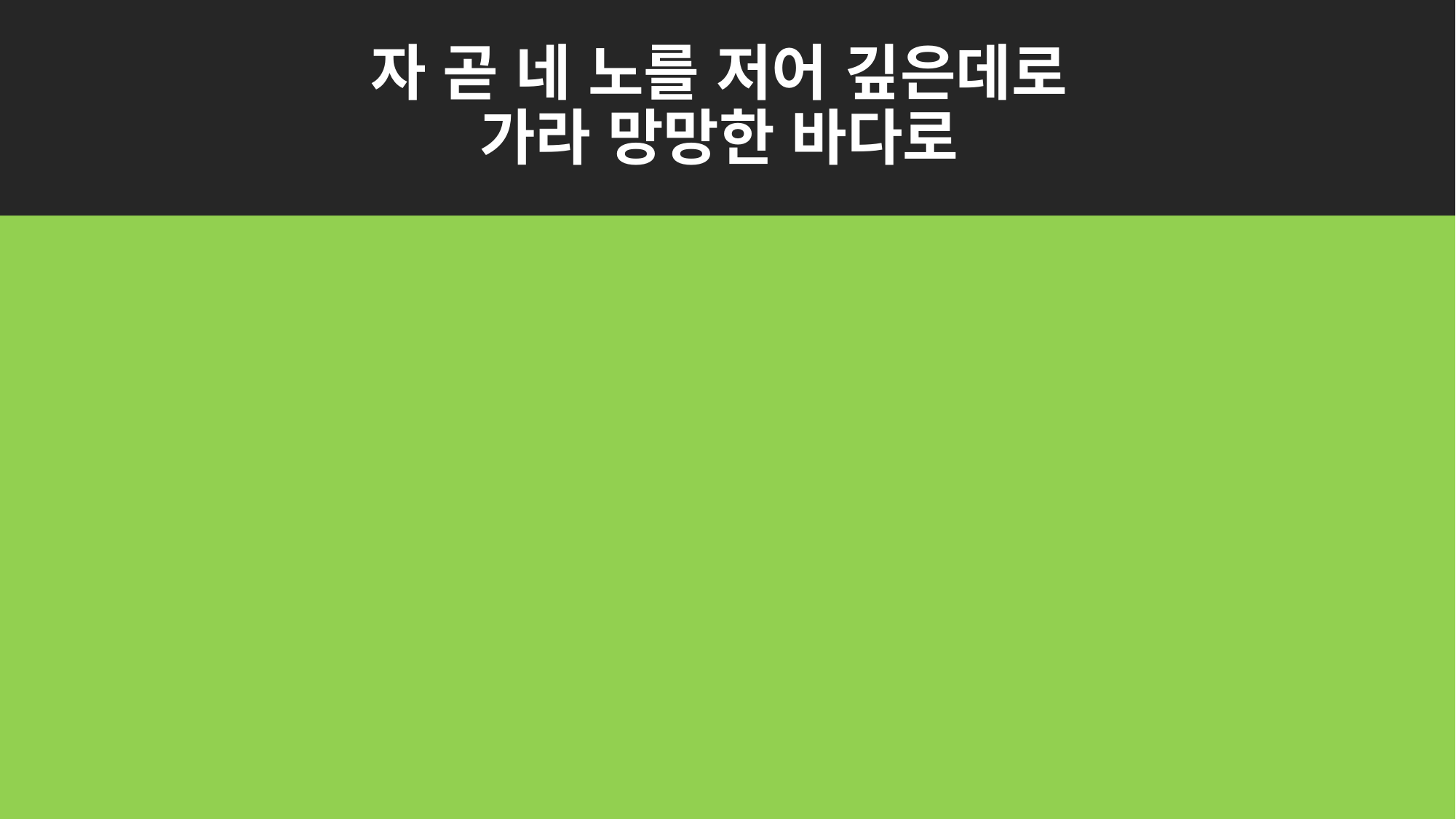

# 자 곧 네 노를 저어 깊은데로 가라 망망한 바다로